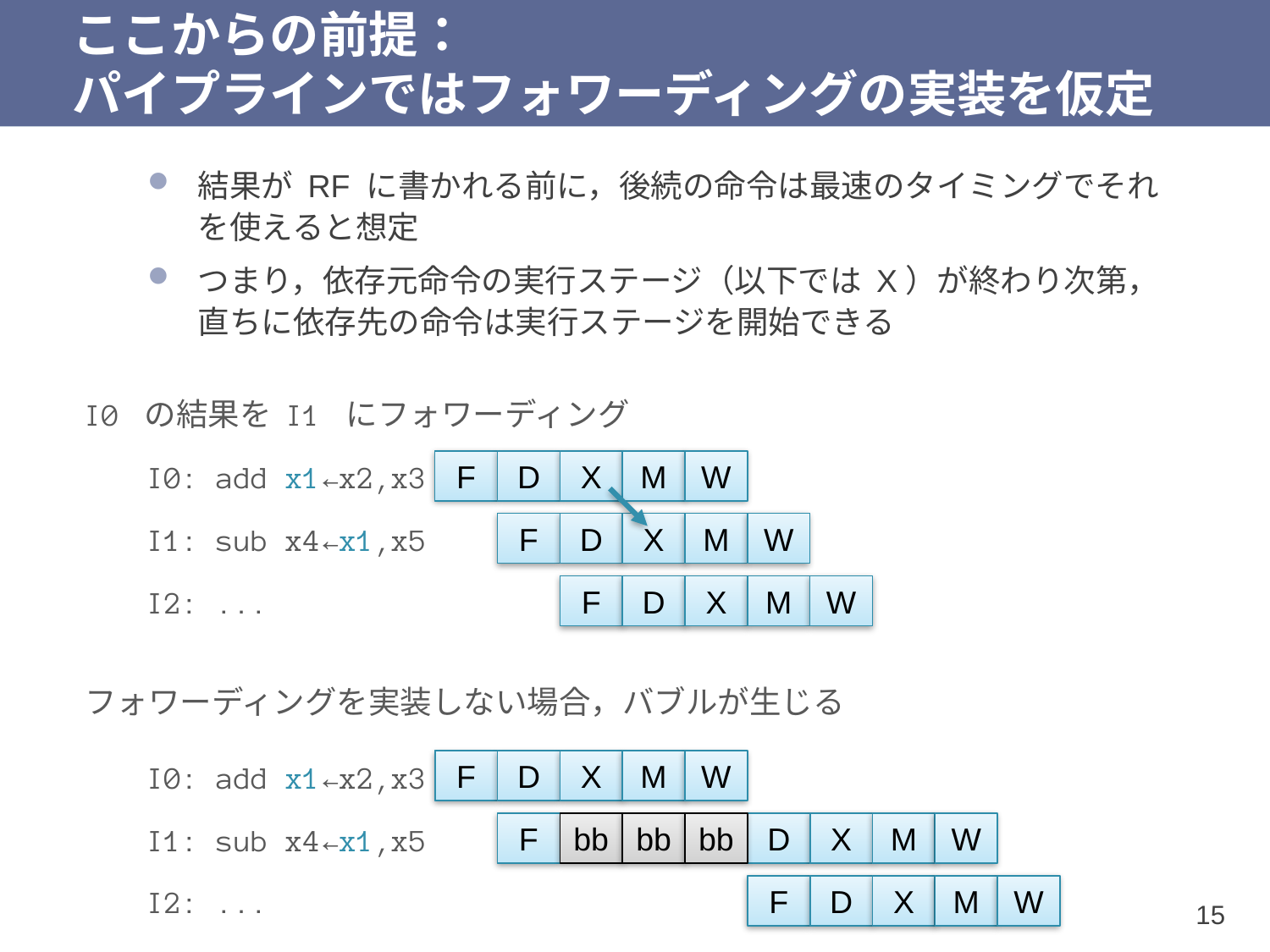

# ここからの前提： パイプラインではフォワーディングの実装を仮定
結果が RF に書かれる前に，後続の命令は最速のタイミングでそれを使えると想定
つまり，依存元命令の実行ステージ（以下では X）が終わり次第，
直ちに依存先の命令は実行ステージを開始できる
I0 の結果を I1 にフォワーディング
I0: add x1←x2,x3
F
D
X
M
W
I1: sub x4←x1,x5
F
D
X
M
W
I2: ...
F
D
X
M
W
フォワーディングを実装しない場合，バブルが生じる
I0: add x1←x2,x3
F
D
X
M
W
I1: sub x4←x1,x5
F
bb
bb
bb
D
X
M
W
I2: ...
F
D
X
M
W